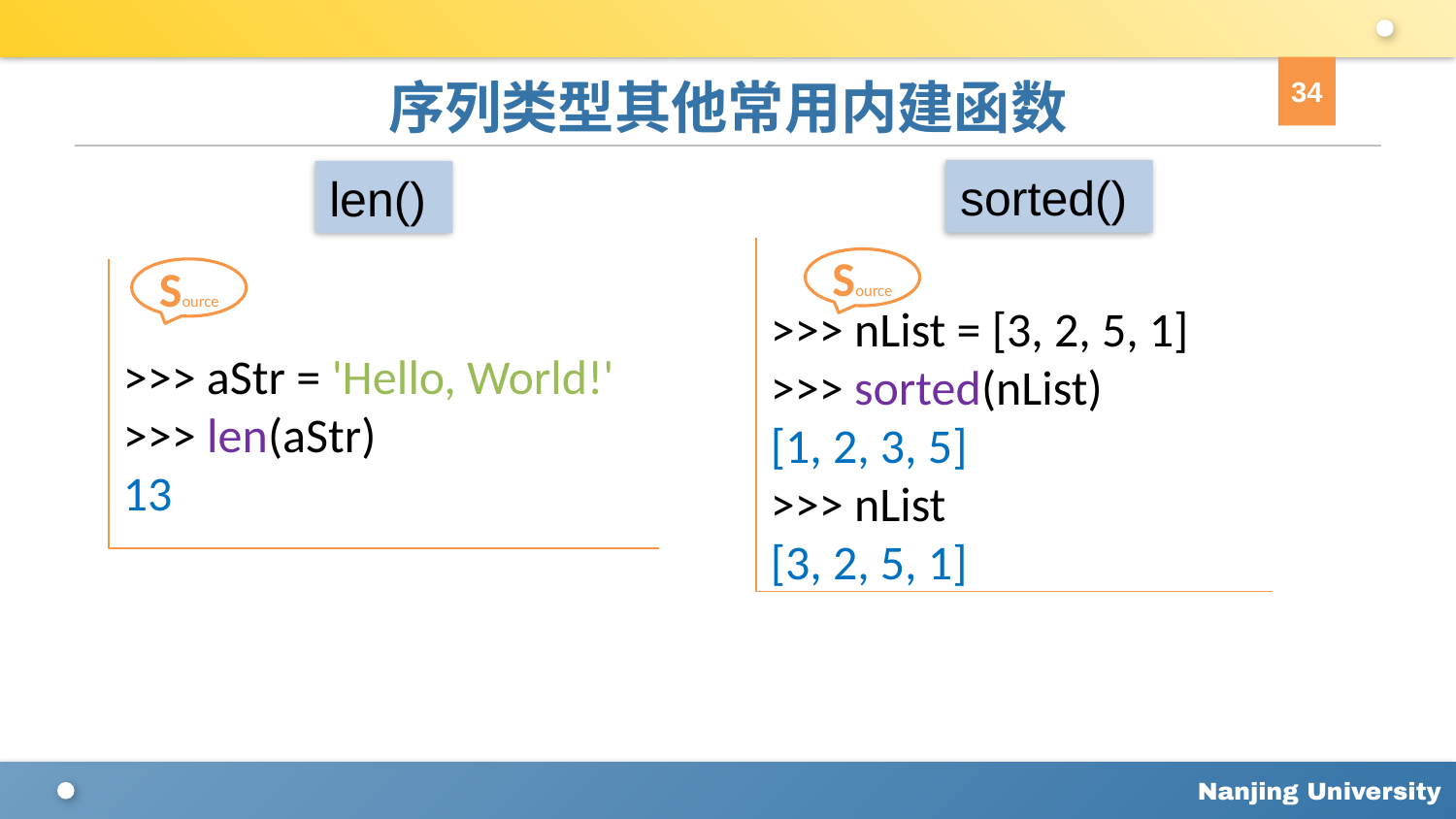

34
# 序列类型其他常用内建函数
sorted()
len()

>>> nList = [3, 2, 5, 1]
>>> sorted(nList)
[1, 2, 3, 5]
>>> nList
[3, 2, 5, 1]
Source

>>> aStr = 'Hello, World!'
>>> len(aStr)
13
Source